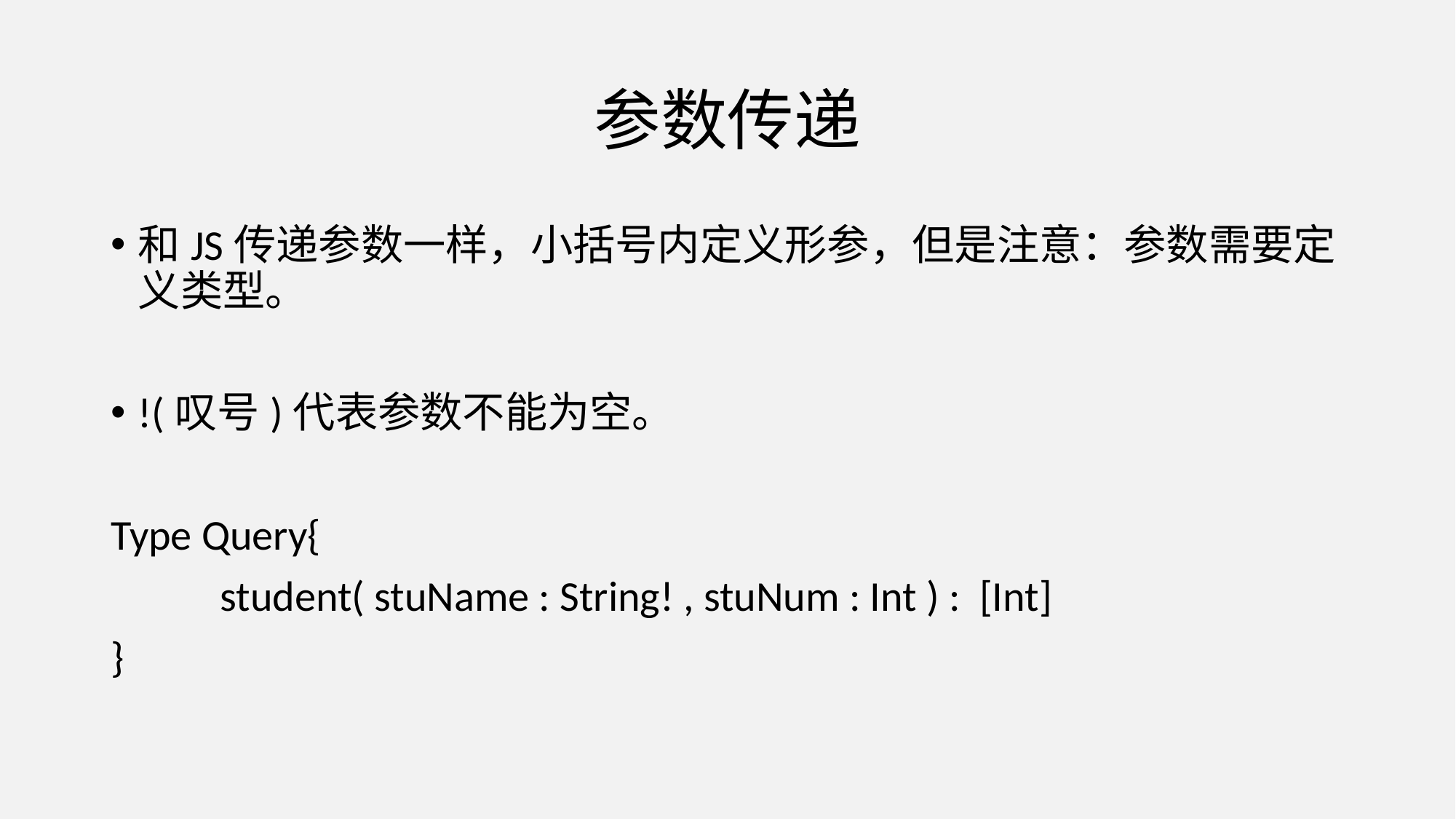

# 参数传递
和JS传递参数一样，小括号内定义形参，但是注意：参数需要定义类型。

!(叹号)代表参数不能为空。

Type Query{
	student( stuName : String! , stuNum : Int ) :  [Int]
}